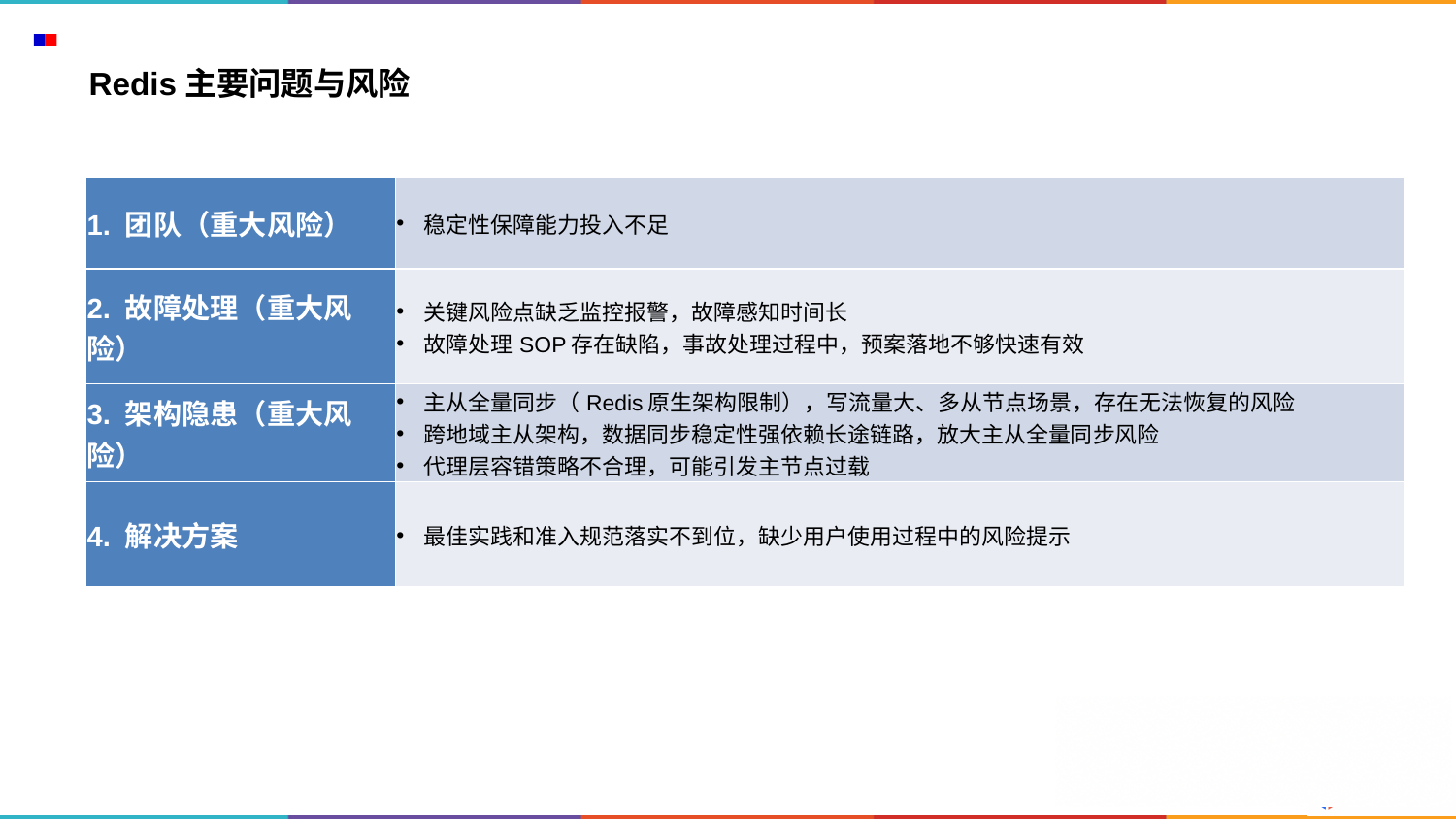

# Redis主要问题与风险
| 1. 团队（重大风险） | 稳定性保障能力投入不足 |
| --- | --- |
| 2. 故障处理（重大风险） | 关键风险点缺乏监控报警，故障感知时间长 故障处理SOP存在缺陷，事故处理过程中，预案落地不够快速有效 |
| 3. 架构隐患（重大风险） | 主从全量同步（Redis原生架构限制），写流量大、多从节点场景，存在无法恢复的风险 跨地域主从架构，数据同步稳定性强依赖长途链路，放大主从全量同步风险 代理层容错策略不合理，可能引发主节点过载 |
| 4. 解决方案 | 最佳实践和准入规范落实不到位，缺少用户使用过程中的风险提示 |